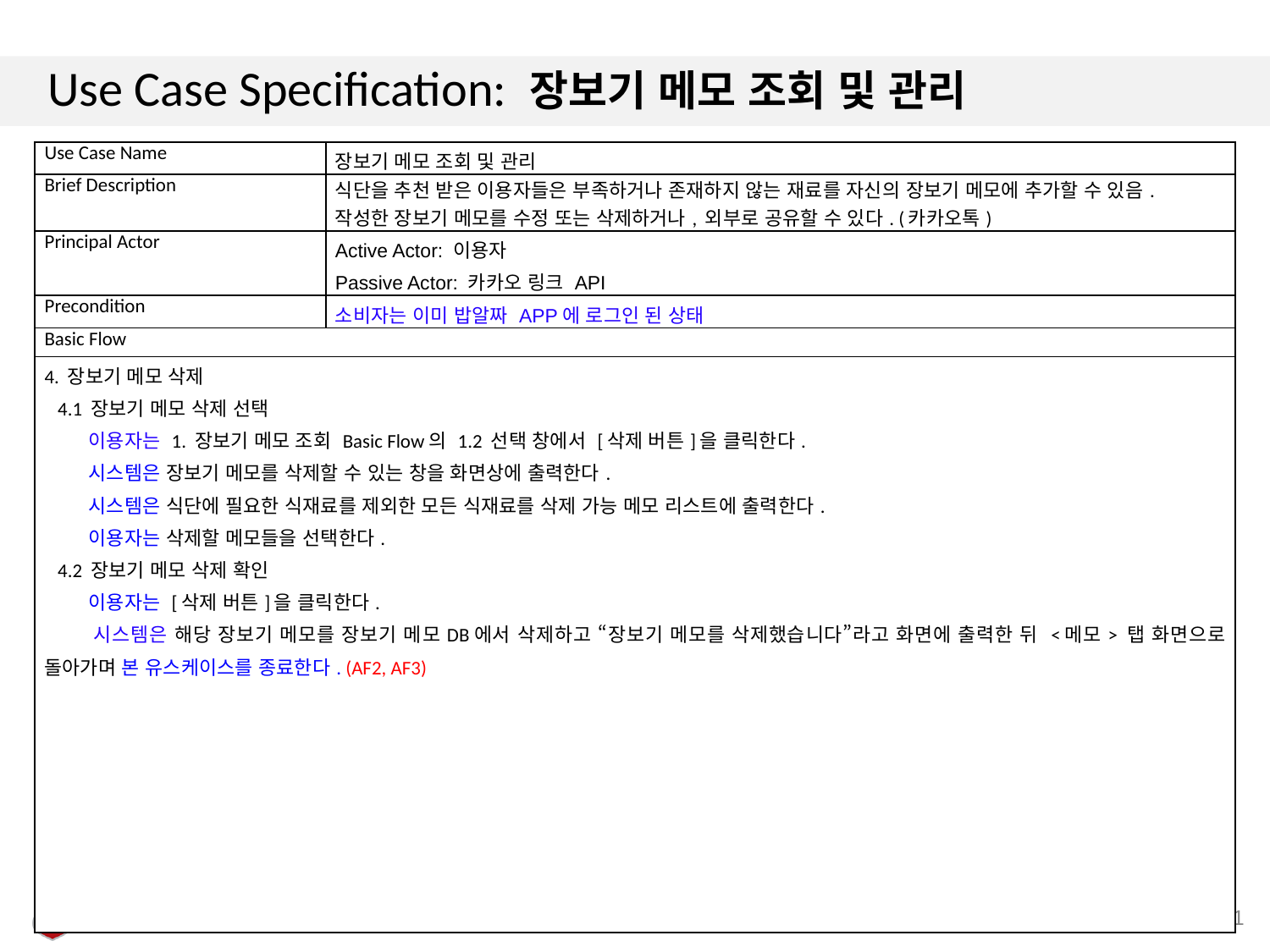

# Use Case Specification: 장보기 메모 조회 및 관리
| Use Case Name | 장보기 메모 조회 및 관리 |
| --- | --- |
| Brief Description | 식단을 추천 받은 이용자들은 부족하거나 존재하지 않는 재료를 자신의 장보기 메모에 추가할 수 있음. 작성한 장보기 메모를 수정 또는 삭제하거나, 외부로 공유할 수 있다. (카카오톡) |
| Principal Actor | Active Actor: 이용자 Passive Actor: 카카오 링크 API |
| Precondition | 소비자는 이미 밥알짜 APP에 로그인 된 상태 |
| Basic Flow |  |
| 4. 장보기 메모 삭제 4.1 장보기 메모 삭제 선택 이용자는 1. 장보기 메모 조회 Basic Flow의 1.2 선택 창에서 [삭제 버튼]을 클릭한다. 시스템은 장보기 메모를 삭제할 수 있는 창을 화면상에 출력한다. 시스템은 식단에 필요한 식재료를 제외한 모든 식재료를 삭제 가능 메모 리스트에 출력한다. 이용자는 삭제할 메모들을 선택한다. 4.2 장보기 메모 삭제 확인 이용자는 [삭제 버튼]을 클릭한다. 시스템은 해당 장보기 메모를 장보기 메모DB에서 삭제하고 “장보기 메모를 삭제했습니다”라고 화면에 출력한 뒤 <메모> 탭 화면으로 돌아가며 본 유스케이스를 종료한다. (AF2, AF3) |  |
21